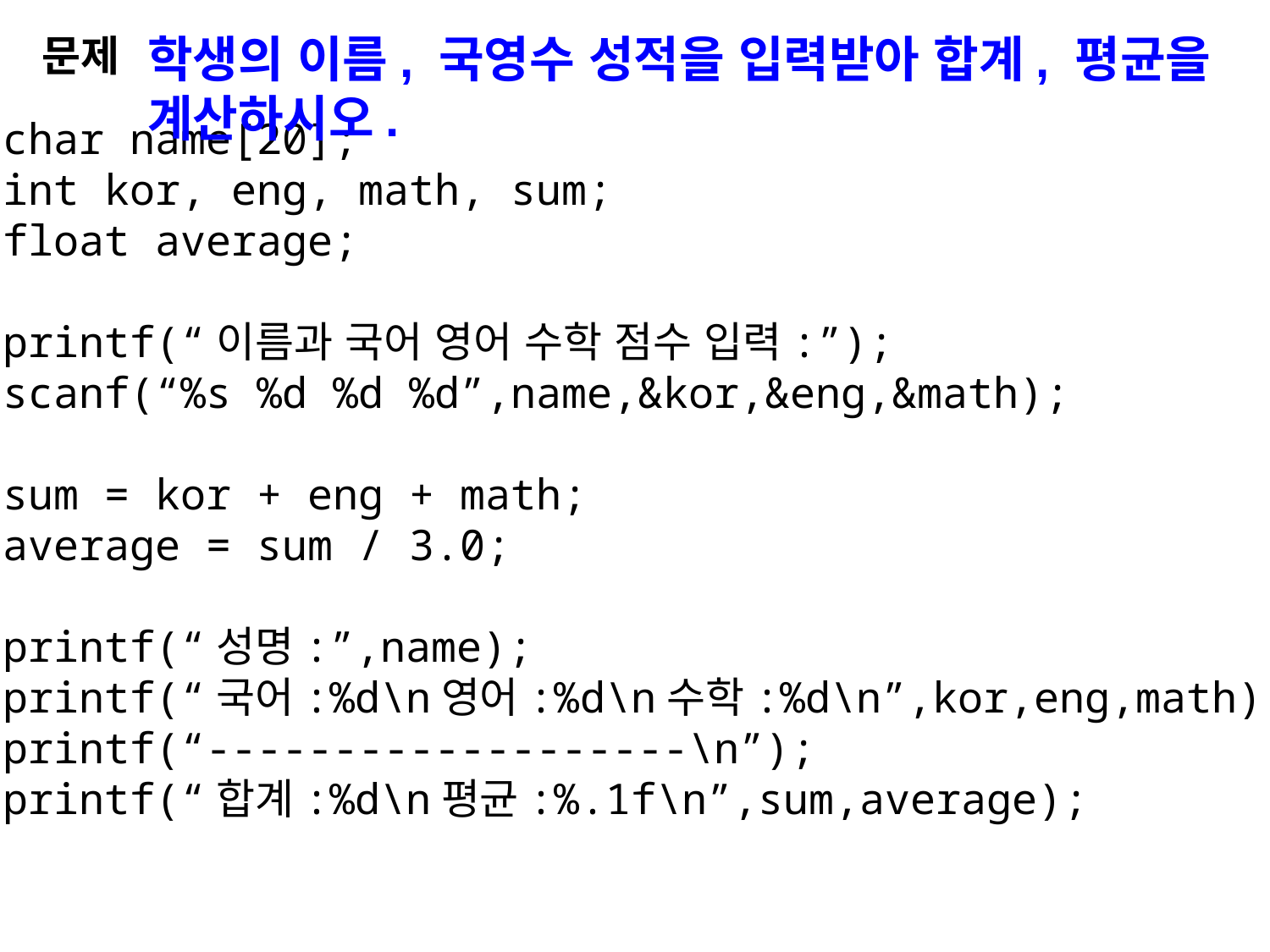

학생의 이름, 국영수 성적을 입력받아 합계, 평균을 계산하시오.
문제
char name[20];
int kor, eng, math, sum;
float average;

printf(“이름과 국어 영어 수학 점수 입력:”);
scanf(“%s %d %d %d”,name,&kor,&eng,&math);

sum = kor + eng + math;
average = sum / 3.0;

printf(“성명:”,name);
printf(“국어:%d\n영어:%d\n수학:%d\n”,kor,eng,math);
printf(“-------------------\n”);
printf(“합계:%d\n평균:%.1f\n”,sum,average);